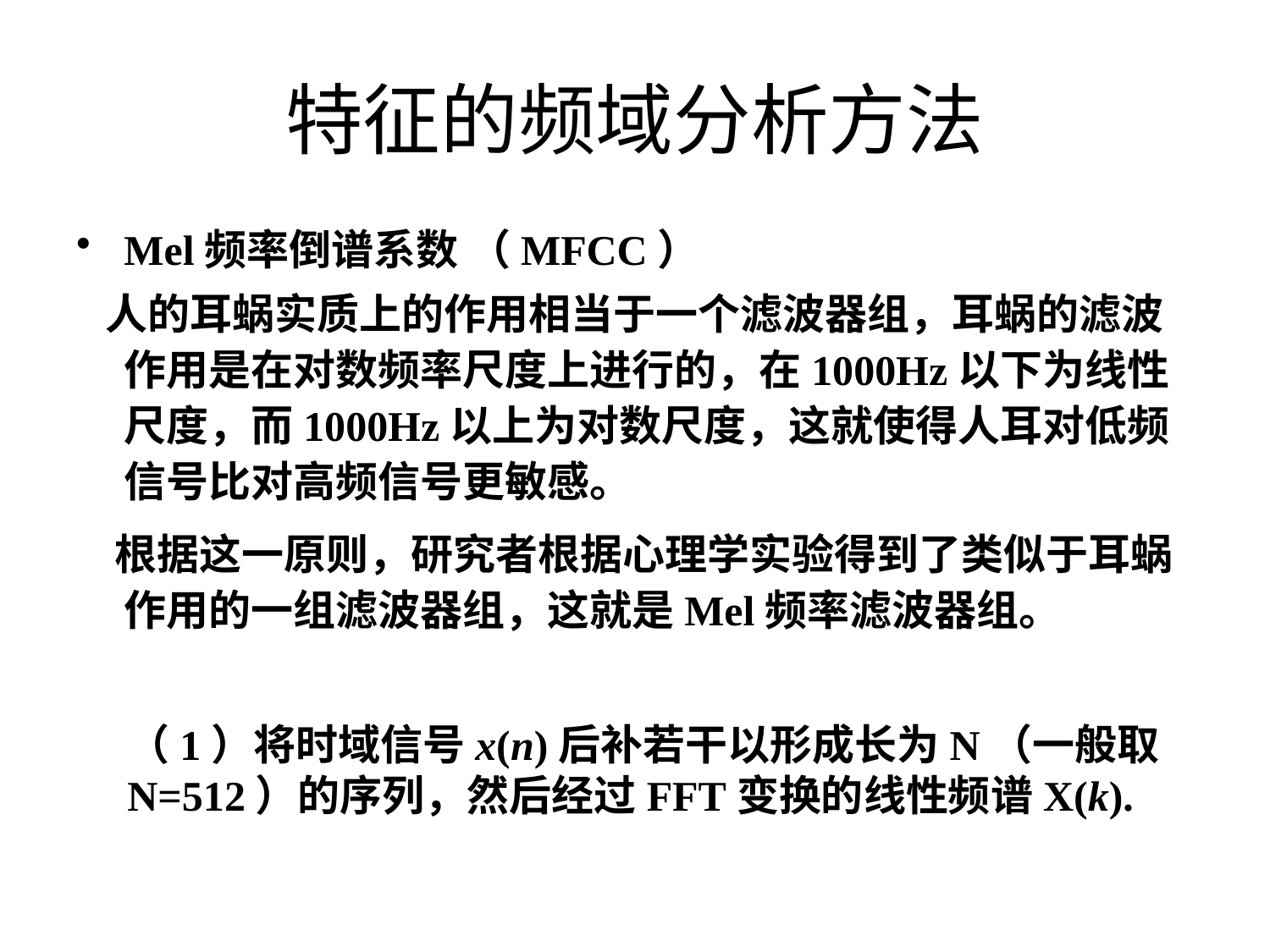

# 特征的频域分析方法
Mel频率倒谱系数 （MFCC）
  人的耳蜗实质上的作用相当于一个滤波器组，耳蜗的滤波作用是在对数频率尺度上进行的，在1000Hz以下为线性尺度，而1000Hz以上为对数尺度，这就使得人耳对低频信号比对高频信号更敏感。
   根据这一原则，研究者根据心理学实验得到了类似于耳蜗作用的一组滤波器组，这就是Mel频率滤波器组。

（1）将时域信号x(n)后补若干以形成长为N（一般取N=512）的序列，然后经过FFT变换的线性频谱X(k).